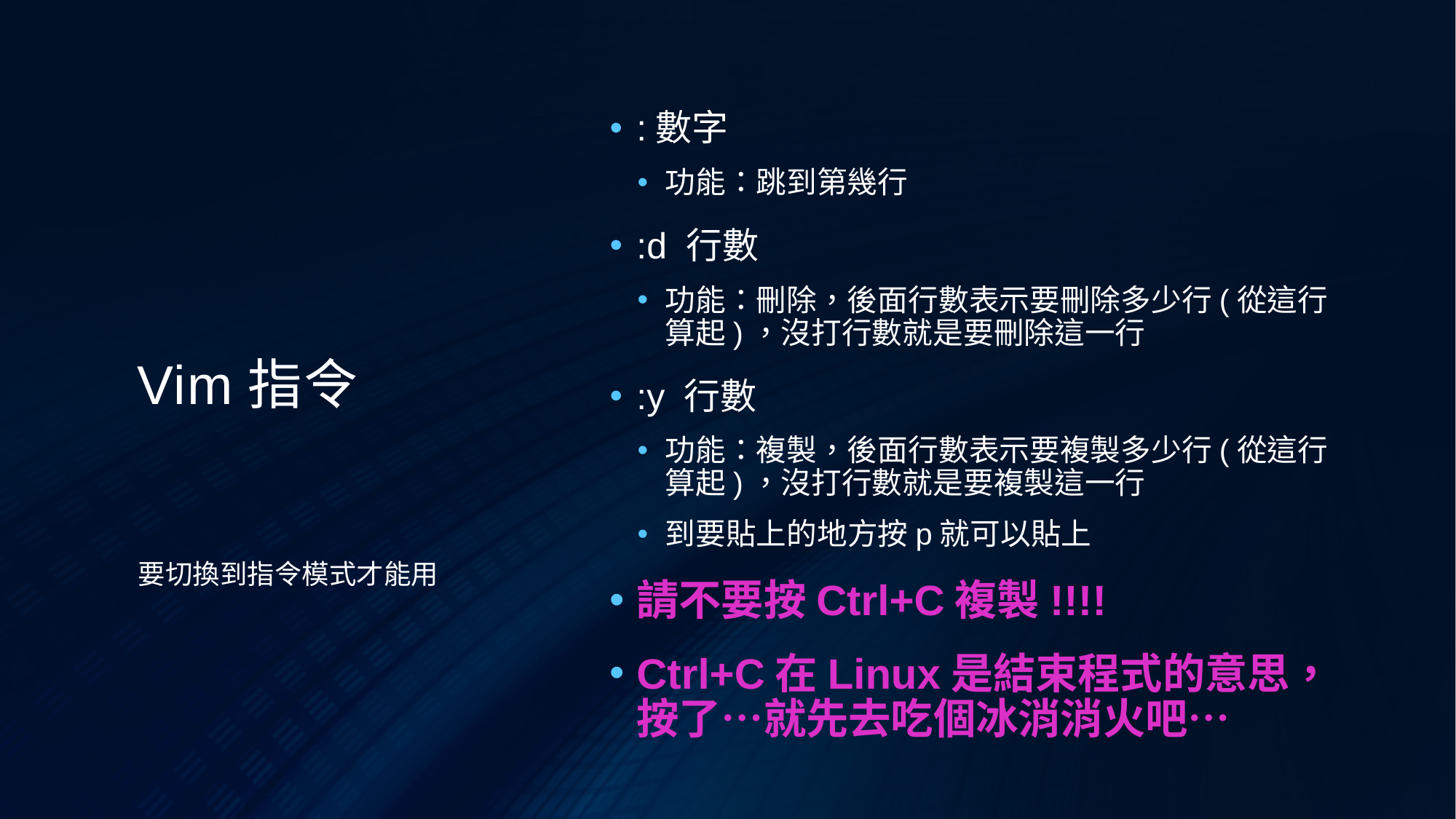

:數字
功能：跳到第幾行
:d 行數
功能：刪除，後面行數表示要刪除多少行(從這行算起)，沒打行數就是要刪除這一行
:y 行數
功能：複製，後面行數表示要複製多少行(從這行算起)，沒打行數就是要複製這一行
到要貼上的地方按p就可以貼上
請不要按Ctrl+C複製!!!!
Ctrl+C在Linux是結束程式的意思，按了…就先去吃個冰消消火吧…
# Vim指令
要切換到指令模式才能用